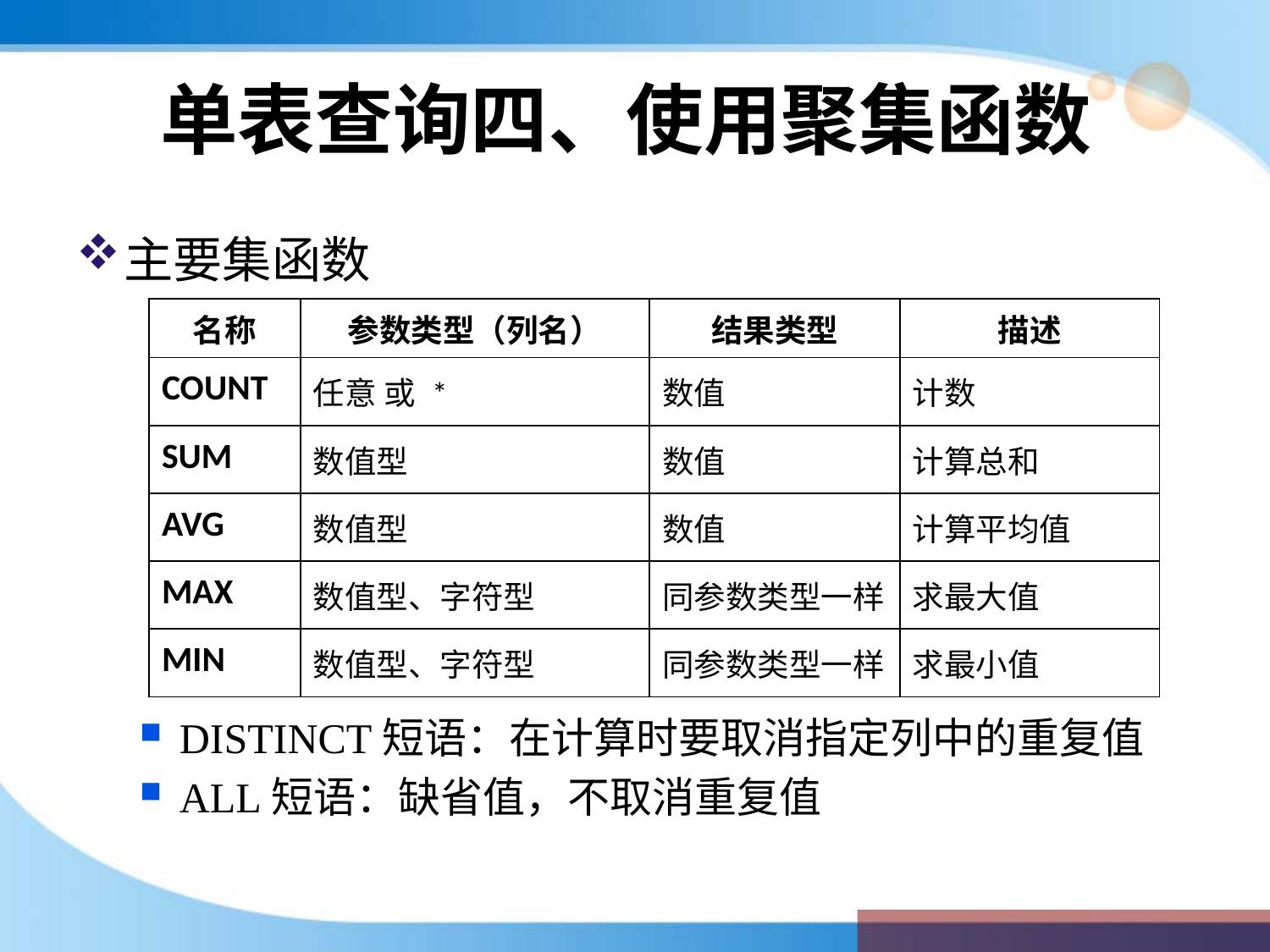

# 单表查询四、使用聚集函数
主要集函数

DISTINCT短语：在计算时要取消指定列中的重复值
ALL短语：缺省值，不取消重复值
| 名称 | 参数类型（列名） | 结果类型 | 描述 |
| --- | --- | --- | --- |
| COUNT | 任意 或 \* | 数值 | 计数 |
| SUM | 数值型 | 数值 | 计算总和 |
| AVG | 数值型 | 数值 | 计算平均值 |
| MAX | 数值型、字符型 | 同参数类型一样 | 求最大值 |
| MIN | 数值型、字符型 | 同参数类型一样 | 求最小值 |